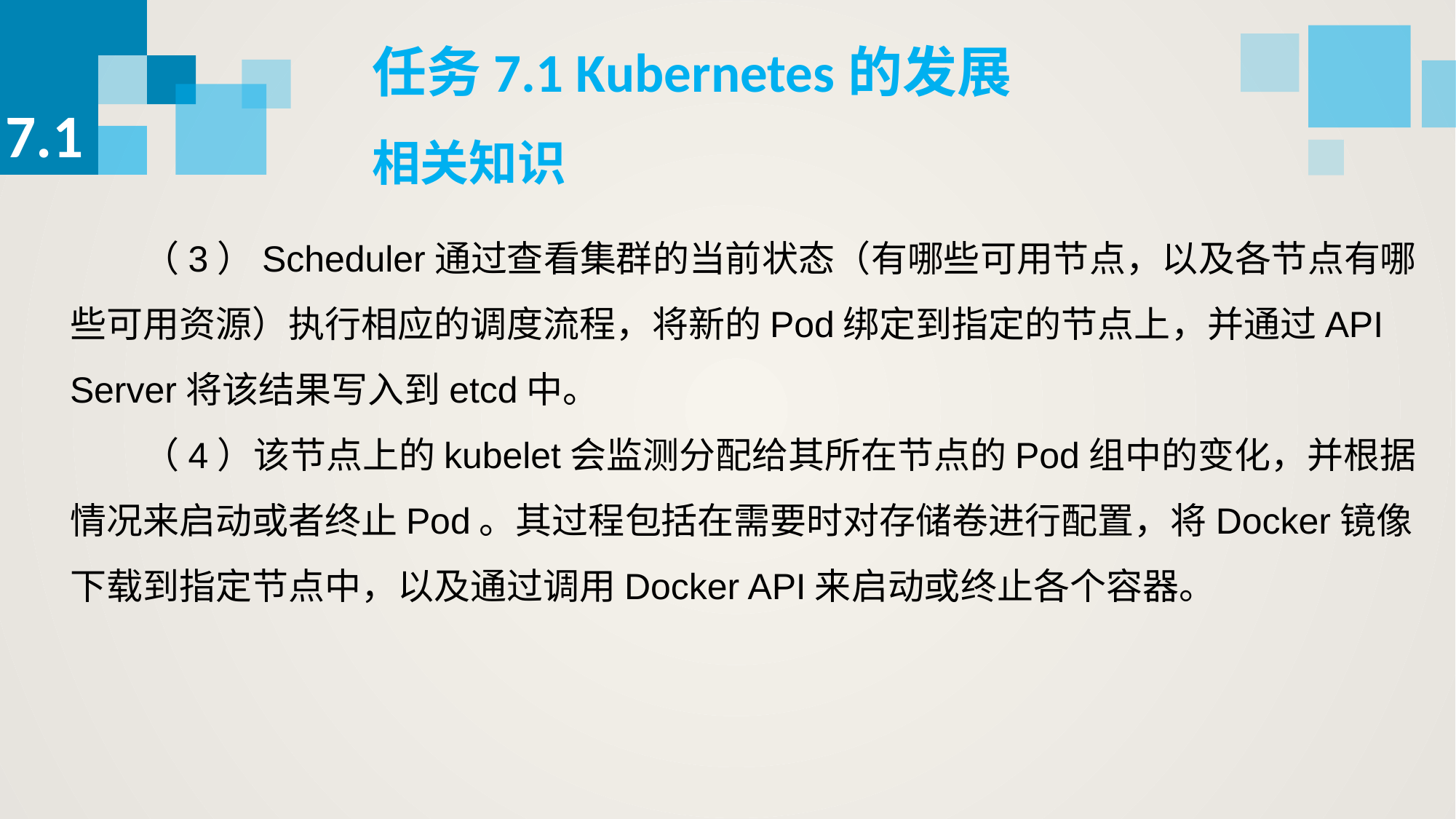

任务7.1 Kubernetes的发展
7.1
相关知识
（3）Scheduler通过查看集群的当前状态（有哪些可用节点，以及各节点有哪些可用资源）执行相应的调度流程，将新的Pod绑定到指定的节点上，并通过API Server将该结果写入到etcd中。
（4）该节点上的kubelet会监测分配给其所在节点的Pod组中的变化，并根据情况来启动或者终止Pod。其过程包括在需要时对存储卷进行配置，将Docker镜像下载到指定节点中，以及通过调用Docker API来启动或终止各个容器。